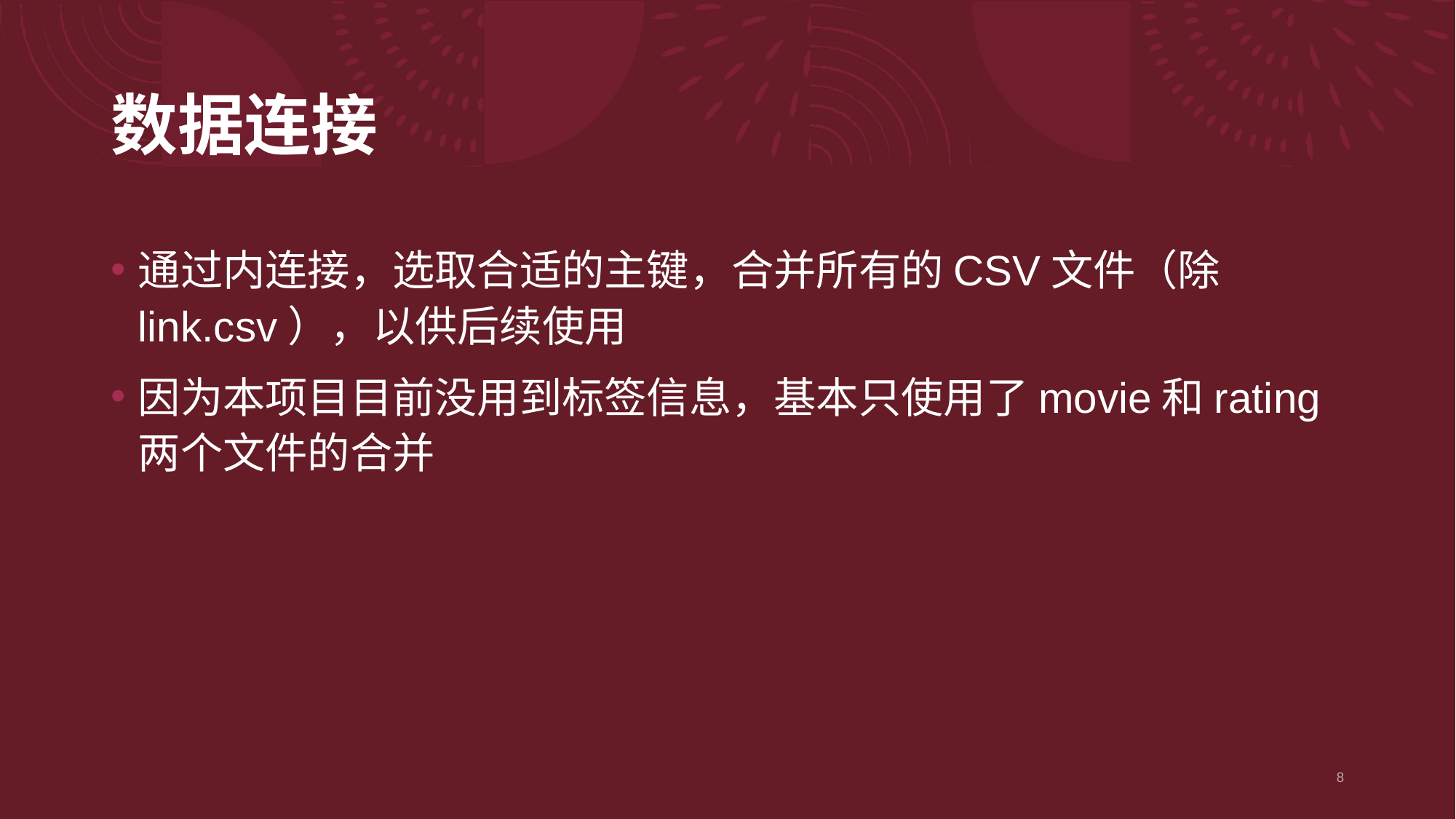

# 数据连接
通过内连接，选取合适的主键，合并所有的CSV文件（除link.csv），以供后续使用
因为本项目目前没用到标签信息，基本只使用了movie和rating两个文件的合并
8